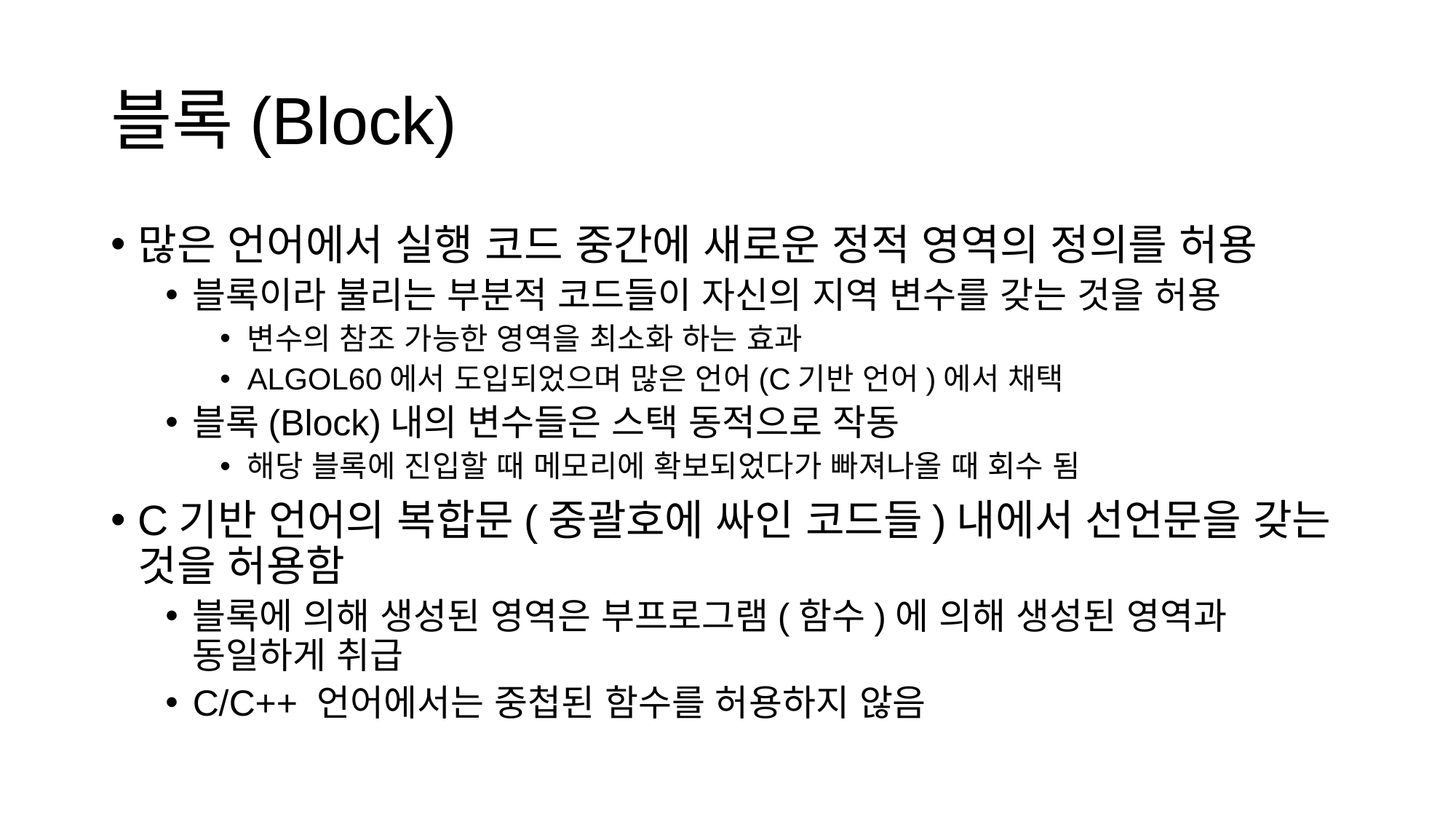

# 블록(Block)
많은 언어에서 실행 코드 중간에 새로운 정적 영역의 정의를 허용
블록이라 불리는 부분적 코드들이 자신의 지역 변수를 갖는 것을 허용
변수의 참조 가능한 영역을 최소화 하는 효과
ALGOL60에서 도입되었으며 많은 언어(C기반 언어)에서 채택
블록(Block)내의 변수들은 스택 동적으로 작동
해당 블록에 진입할 때 메모리에 확보되었다가 빠져나올 때 회수 됨
C기반 언어의 복합문(중괄호에 싸인 코드들)내에서 선언문을 갖는 것을 허용함
블록에 의해 생성된 영역은 부프로그램(함수)에 의해 생성된 영역과 동일하게 취급
C/C++ 언어에서는 중첩된 함수를 허용하지 않음